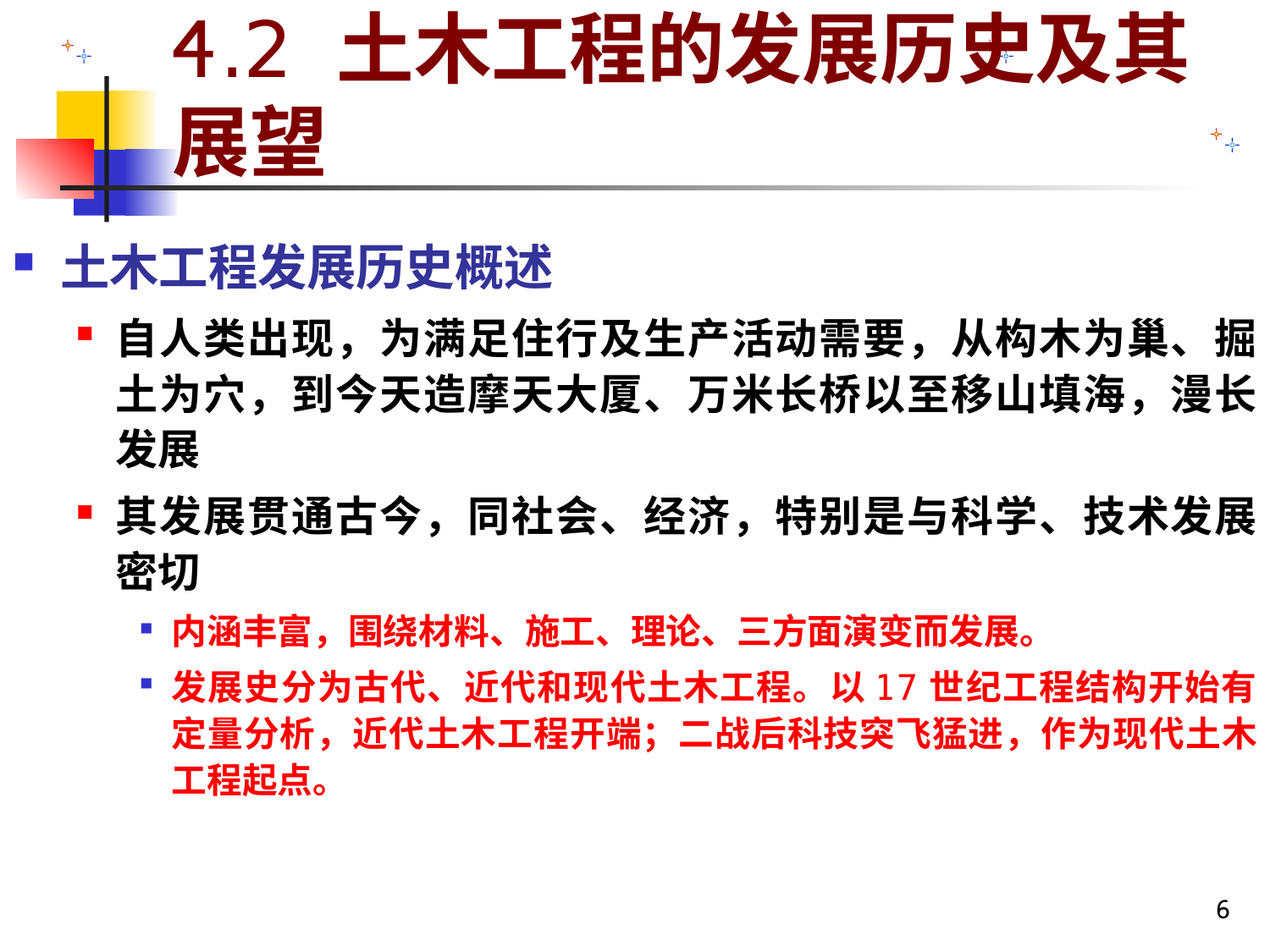

# 4.2 土木工程的发展历史及其展望
土木工程发展历史概述
自人类出现，为满足住行及生产活动需要，从构木为巢、掘土为穴，到今天造摩天大厦、万米长桥以至移山填海，漫长发展
其发展贯通古今，同社会、经济，特别是与科学、技术发展密切
内涵丰富，围绕材料、施工、理论、三方面演变而发展。
发展史分为古代、近代和现代土木工程。以17世纪工程结构开始有定量分析，近代土木工程开端；二战后科技突飞猛进，作为现代土木工程起点。
6